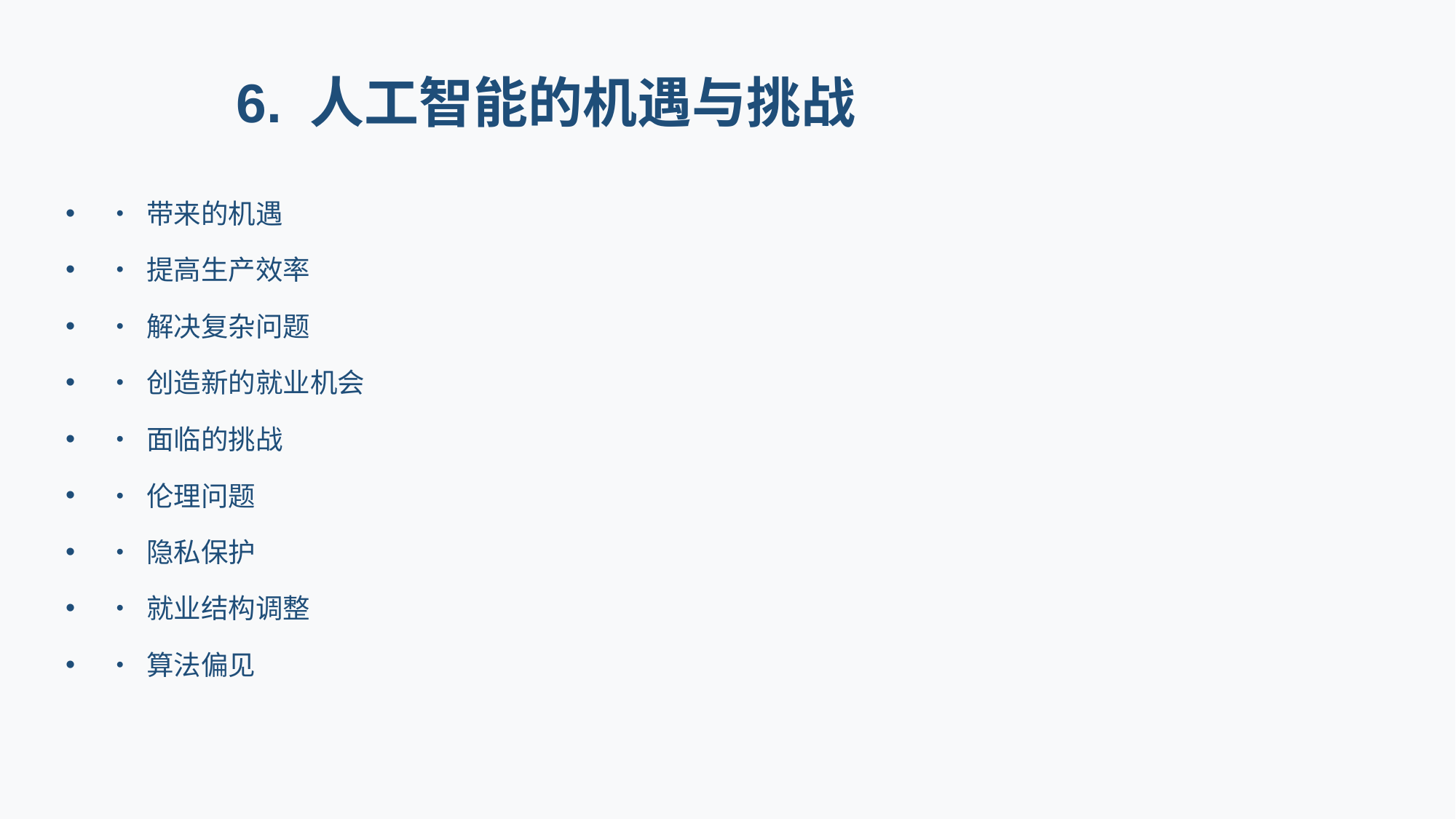

# 6. 人工智能的机遇与挑战
• 带来的机遇
• 提高生产效率
• 解决复杂问题
• 创造新的就业机会
• 面临的挑战
• 伦理问题
• 隐私保护
• 就业结构调整
• 算法偏见